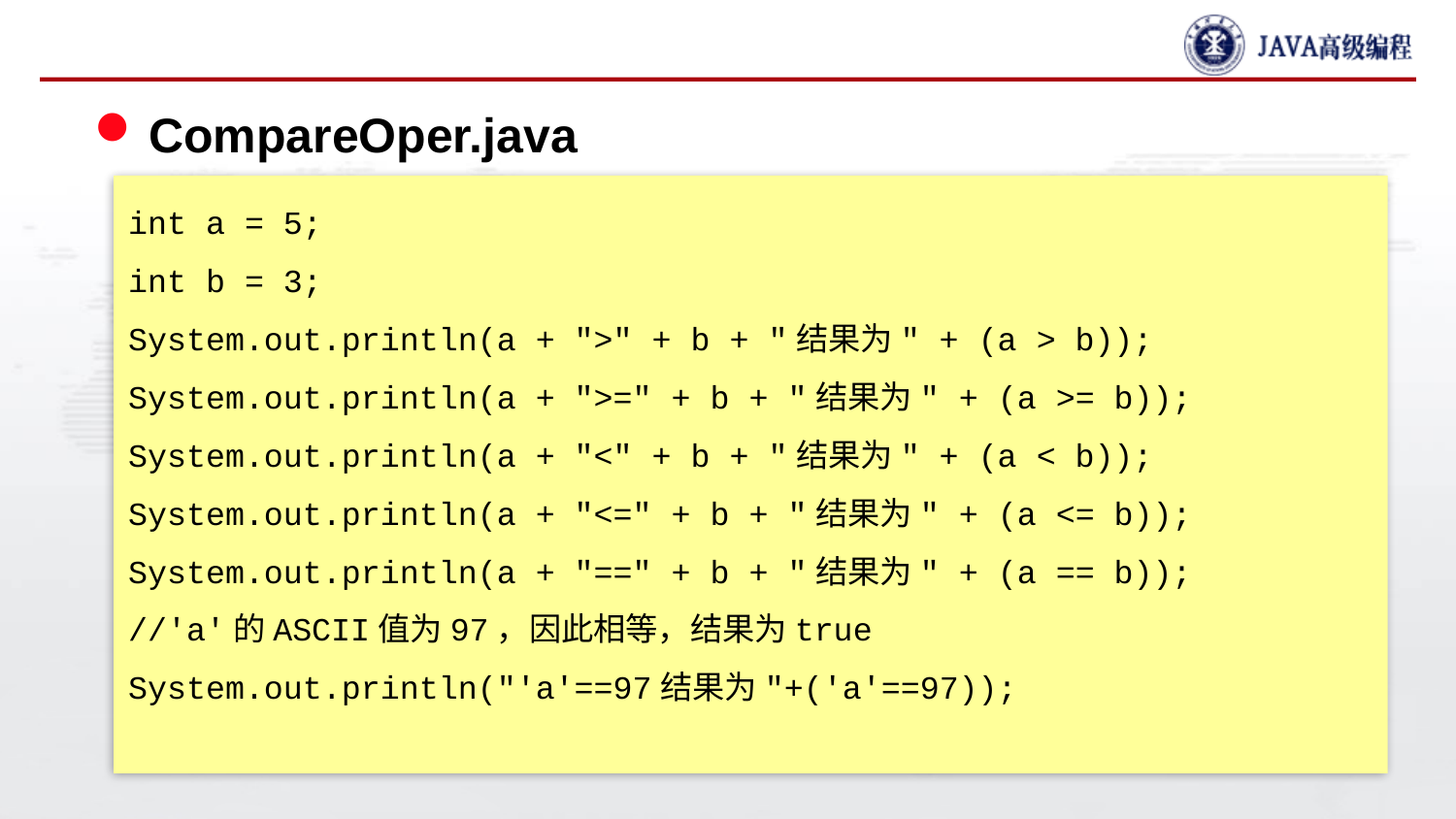

#
CompareOper.java

int a = 5;
int b = 3;
System.out.println(a + ">" + b + "结果为" + (a > b));
System.out.println(a + ">=" + b + "结果为" + (a >= b));
System.out.println(a + "<" + b + "结果为" + (a < b));
System.out.println(a + "<=" + b + "结果为" + (a <= b));
System.out.println(a + "==" + b + "结果为" + (a == b));
//'a'的ASCII值为97，因此相等，结果为true
System.out.println("'a'==97结果为"+('a'==97));